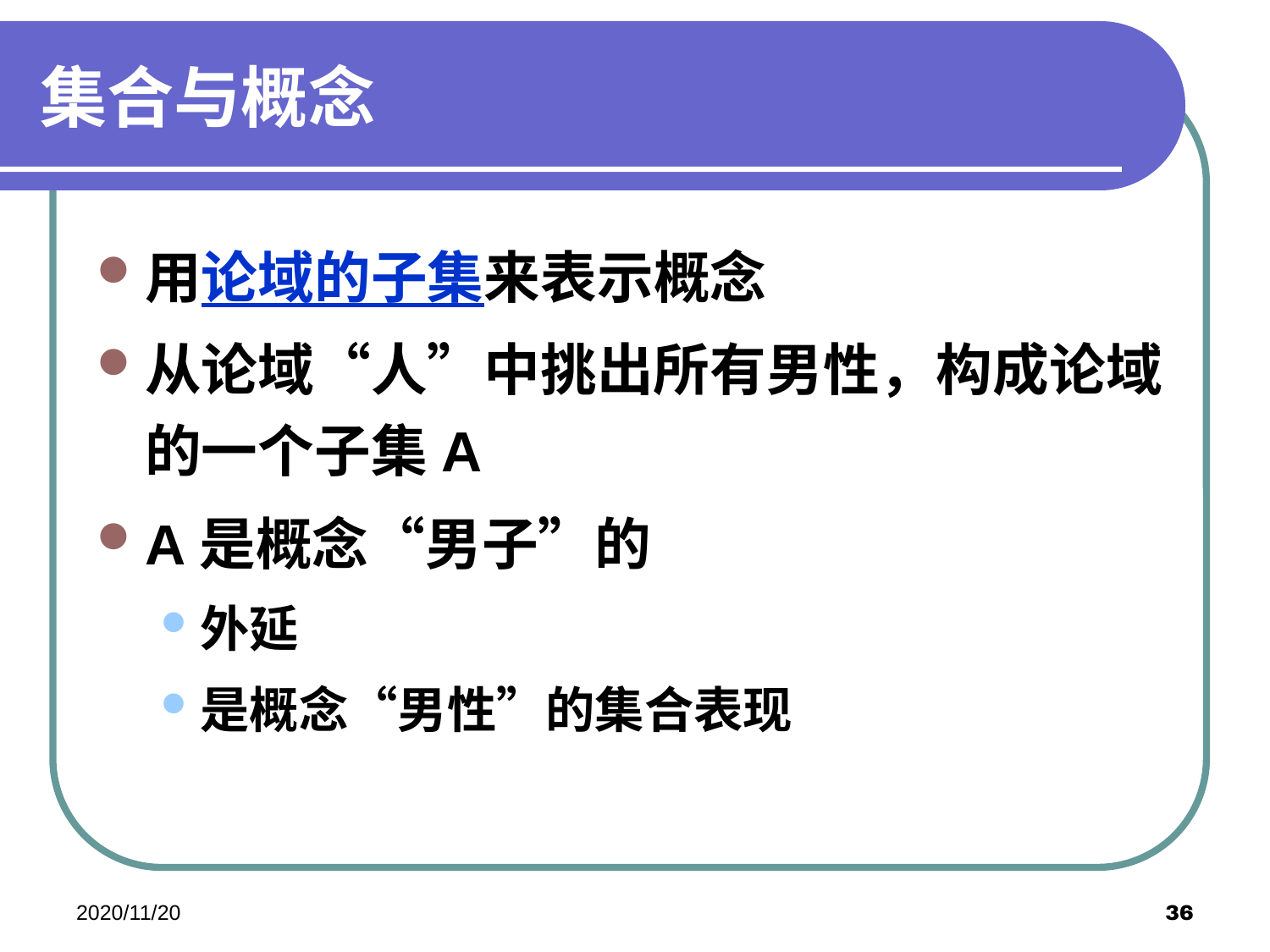

# 集合与概念
用论域的子集来表示概念
从论域“人”中挑出所有男性，构成论域的一个子集A
A是概念“男子”的
外延
是概念“男性”的集合表现
2020/11/20
36